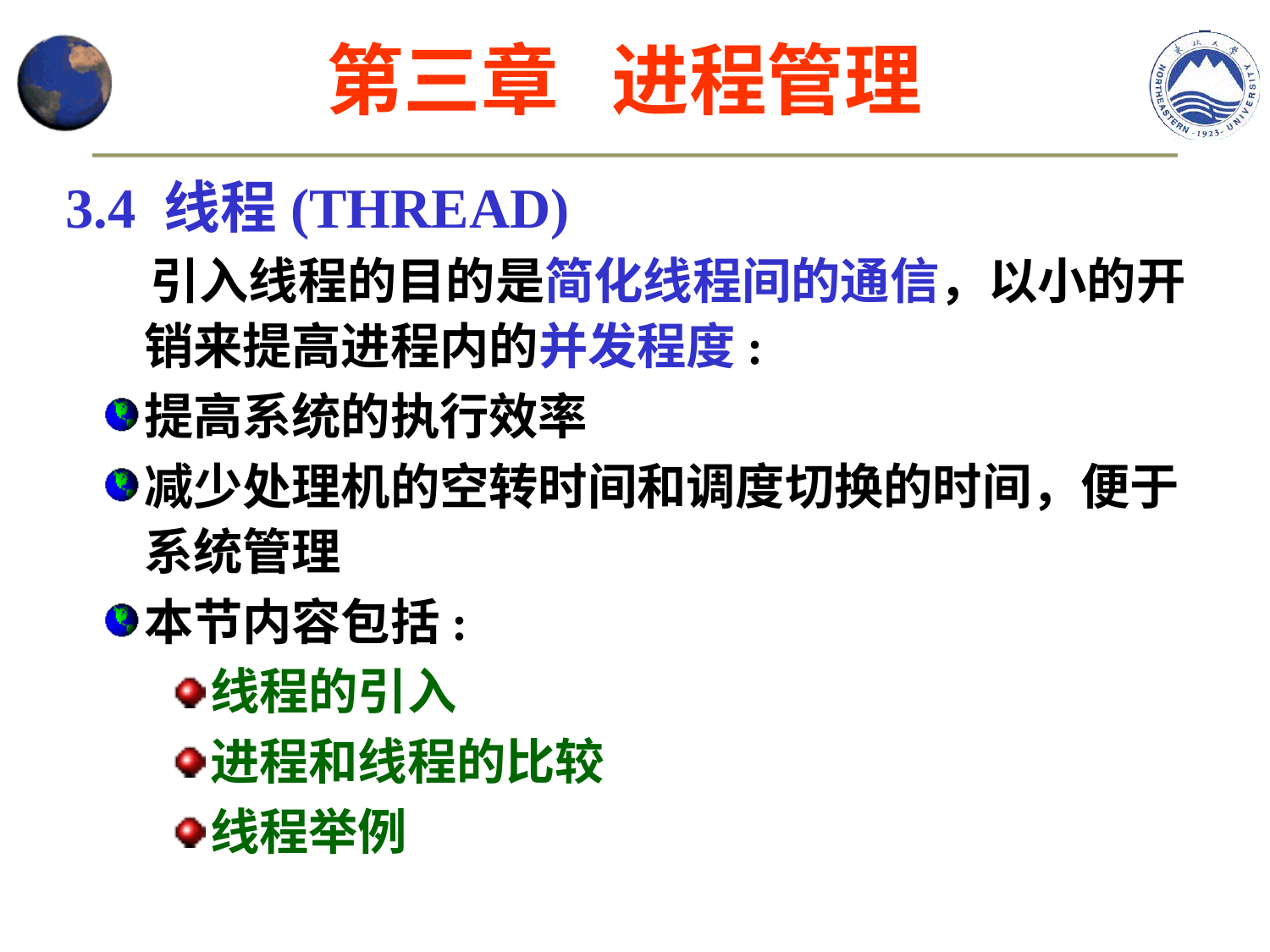

第三章   进程管理
3.4 线程(THREAD)
   引入线程的目的是简化线程间的通信，以小的开销来提高进程内的并发程度:
提高系统的执行效率
减少处理机的空转时间和调度切换的时间，便于系统管理
本节内容包括:
线程的引入
进程和线程的比较
线程举例